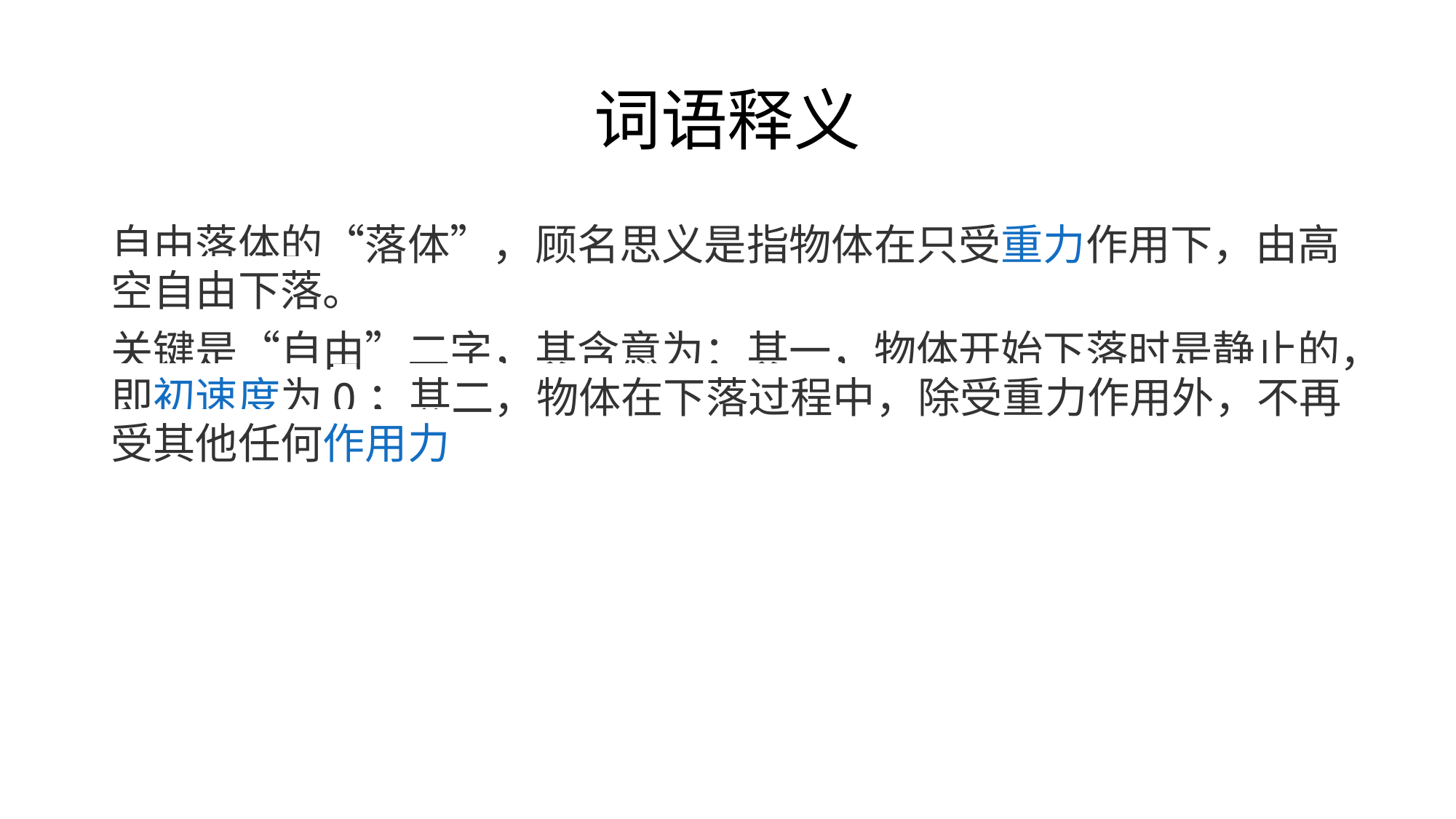

# 词语释义
自由落体的“落体”，顾名思义是指物体在只受重力作用下，由高空自由下落。
关键是“自由”二字，其含意为：其一，物体开始下落时是静止的，即初速度为0；其二，物体在下落过程中，除受重力作用外，不再受其他任何作用力